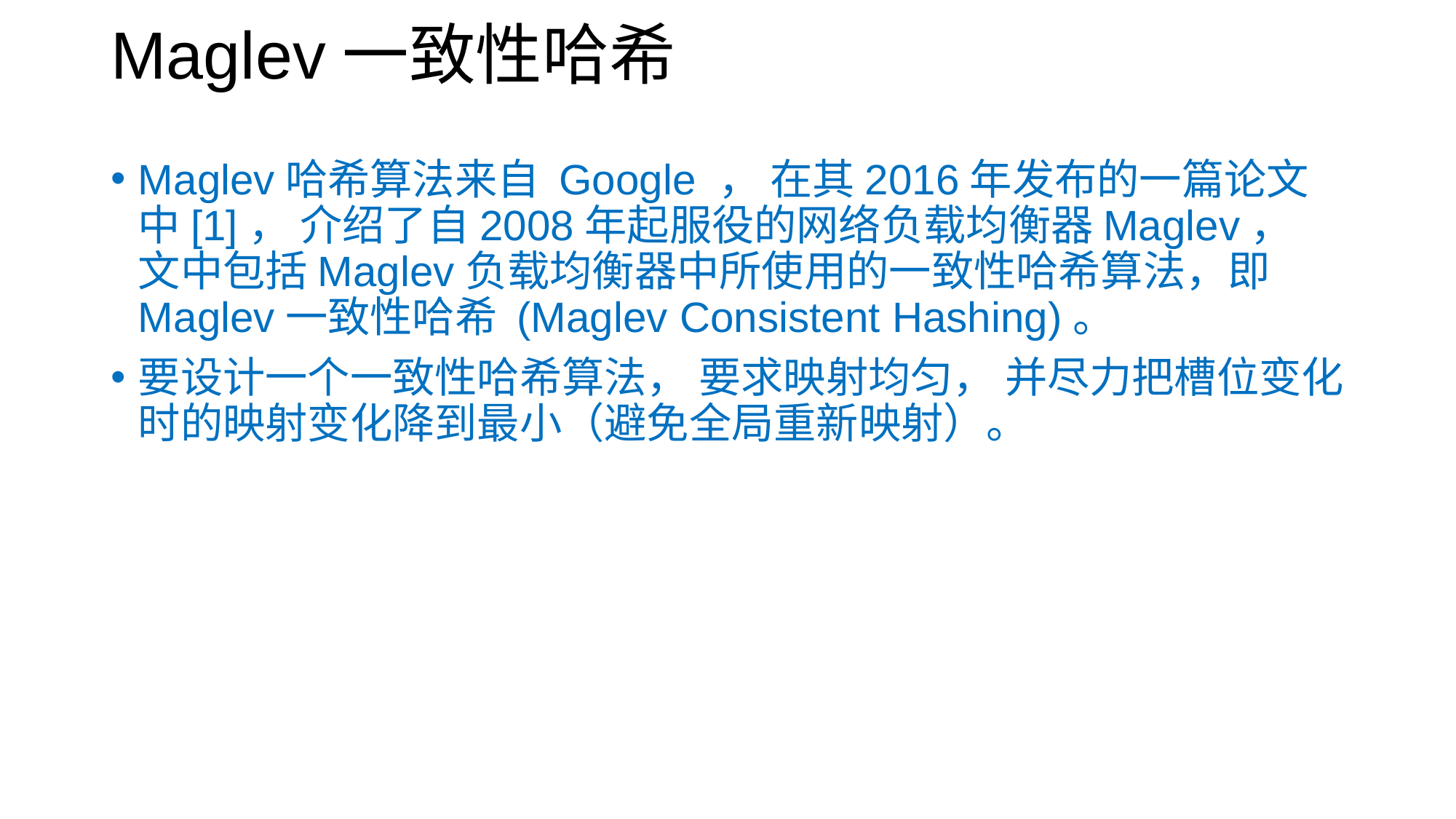

# Maglev一致性哈希
Maglev哈希算法来自 Google ， 在其2016年发布的一篇论文中[1]， 介绍了自2008年起服役的网络负载均衡器Maglev， 文中包括Maglev负载均衡器中所使用的一致性哈希算法，即Maglev一致性哈希 (Maglev Consistent Hashing)。
要设计一个一致性哈希算法， 要求映射均匀， 并尽力把槽位变化时的映射变化降到最小（避免全局重新映射）。